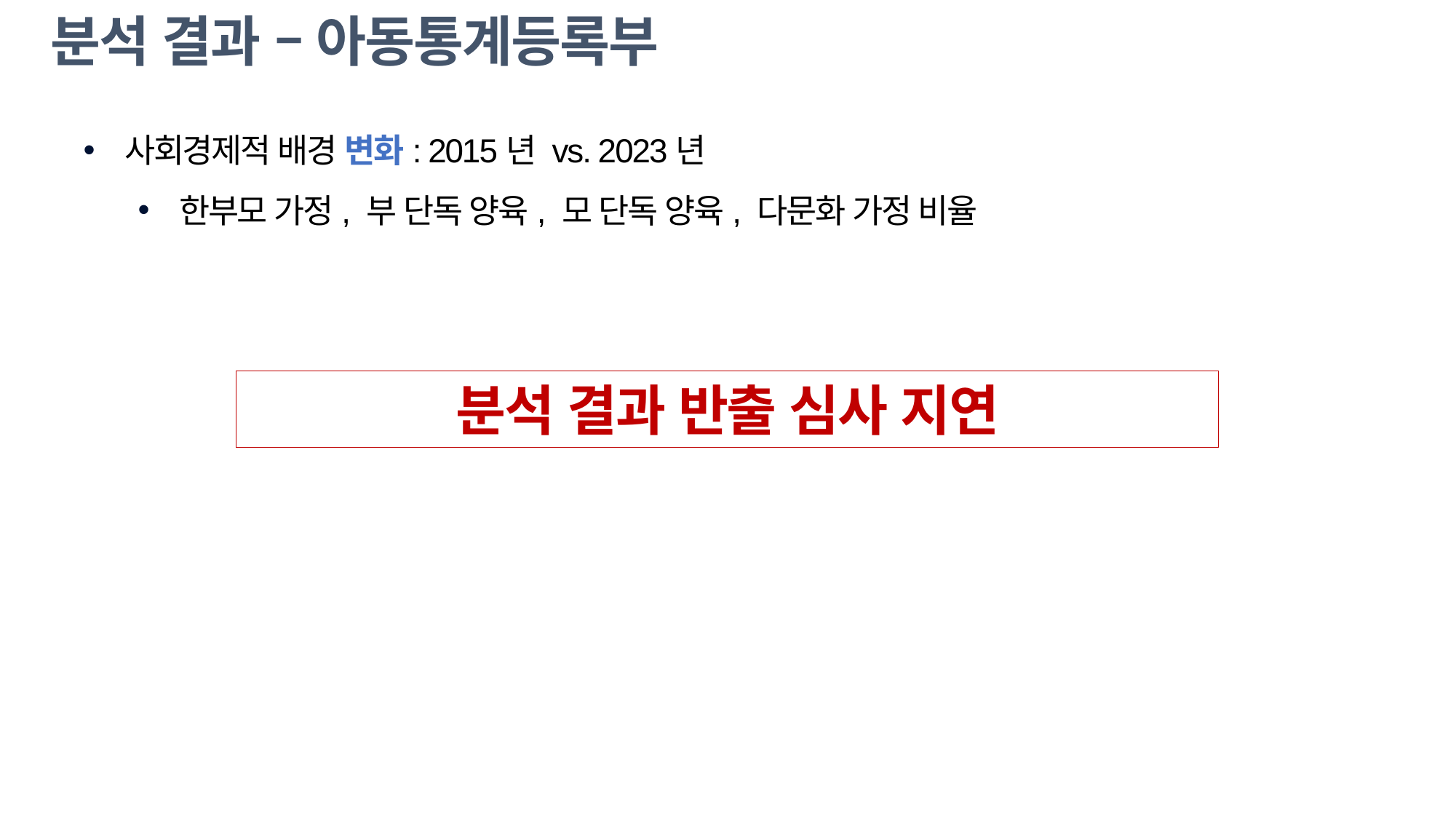

# 분석 결과 – 아동통계등록부
사회경제적 배경 변화: 2015년 vs. 2023년
한부모 가정, 부 단독 양육, 모 단독 양육, 다문화 가정 비율
분석 결과 반출 심사 지연